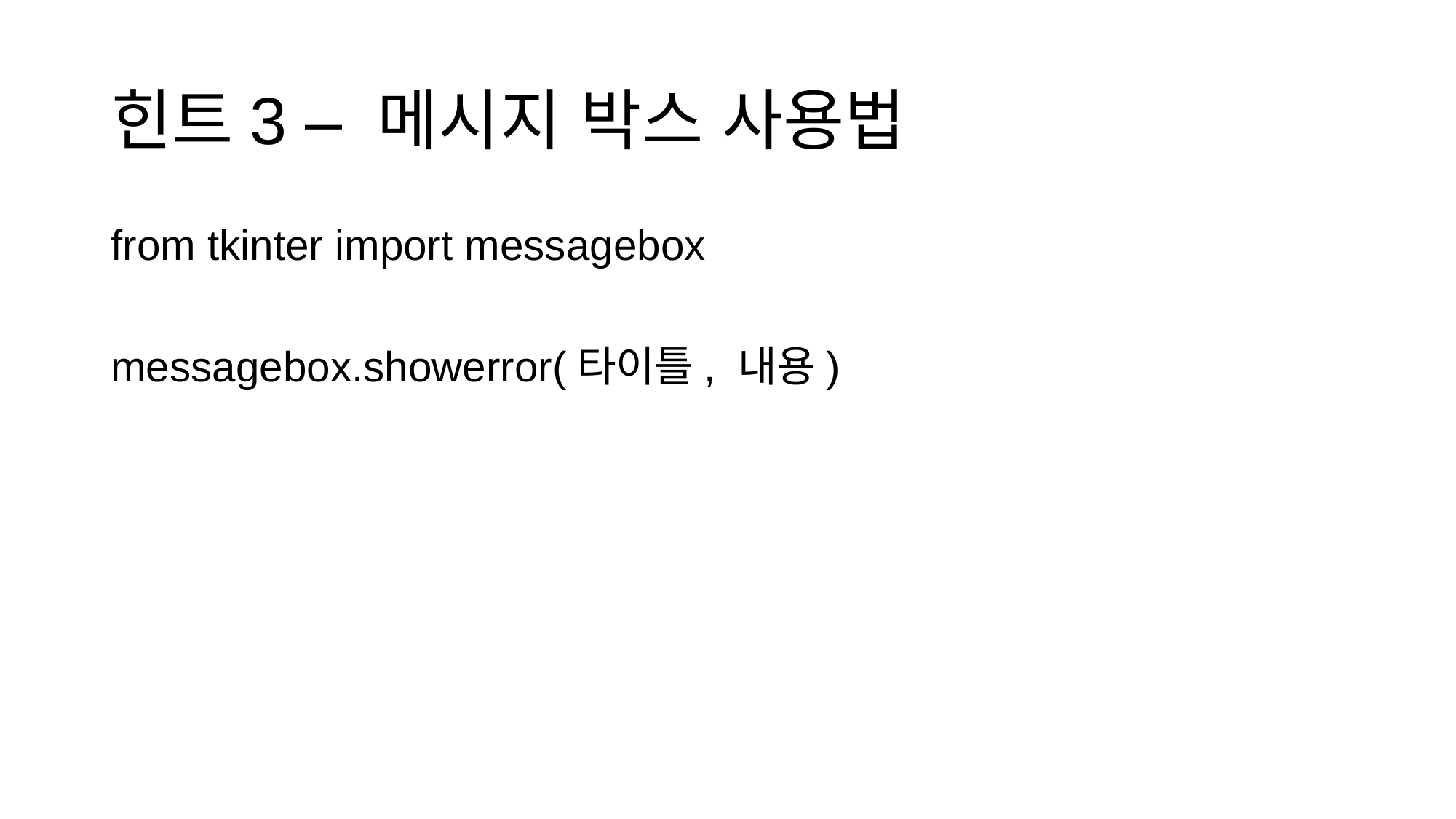

# 힌트3 – 메시지 박스 사용법
from tkinter import messagebox

messagebox.showerror(타이틀, 내용)